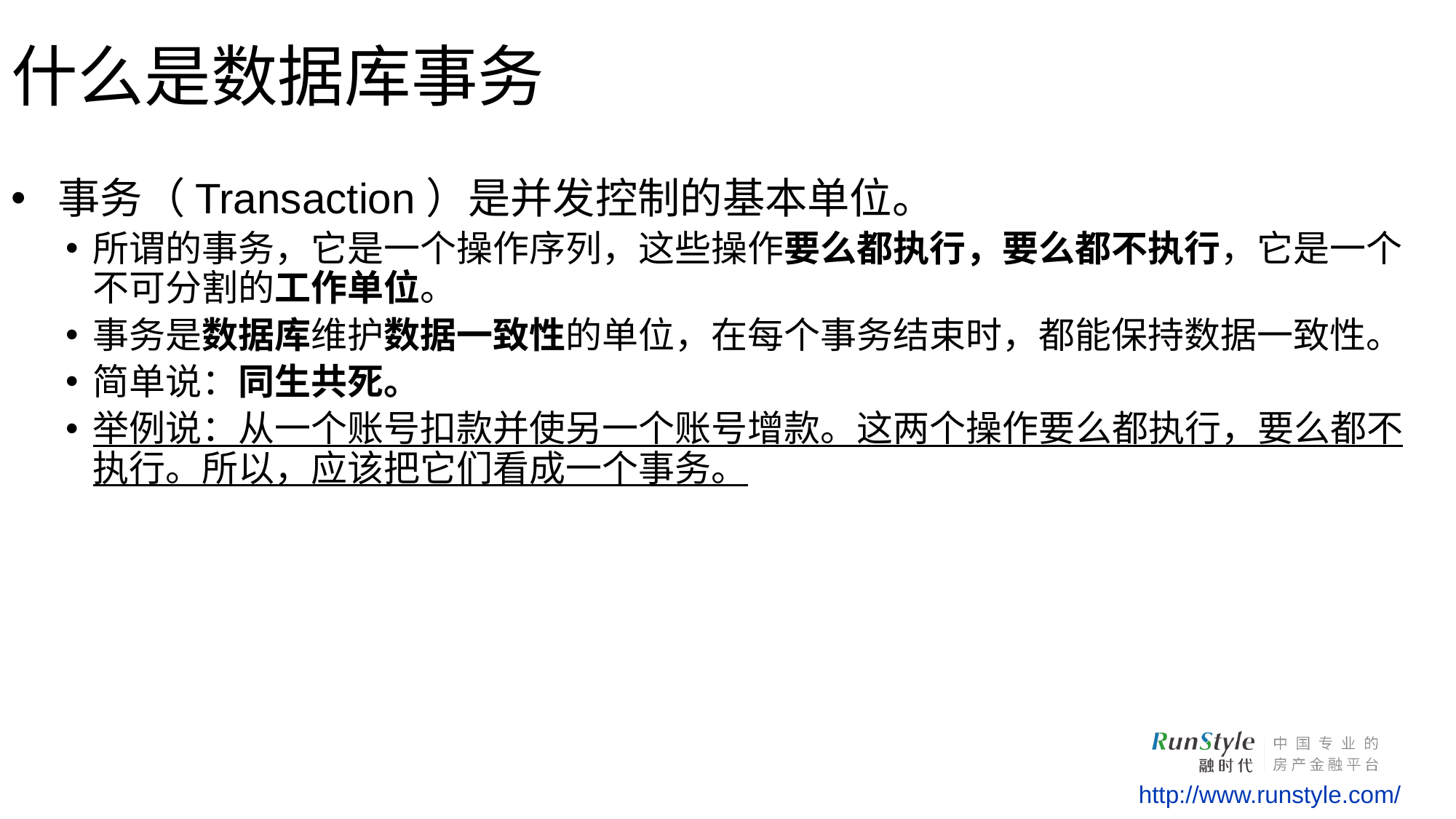

# 什么是数据库事务
 事务（Transaction）是并发控制的基本单位。
所谓的事务，它是一个操作序列，这些操作要么都执行，要么都不执行，它是一个不可分割的工作单位。
事务是数据库维护数据一致性的单位，在每个事务结束时，都能保持数据一致性。
简单说：同生共死。
举例说：从一个账号扣款并使另一个账号增款。这两个操作要么都执行，要么都不执行。所以，应该把它们看成一个事务。